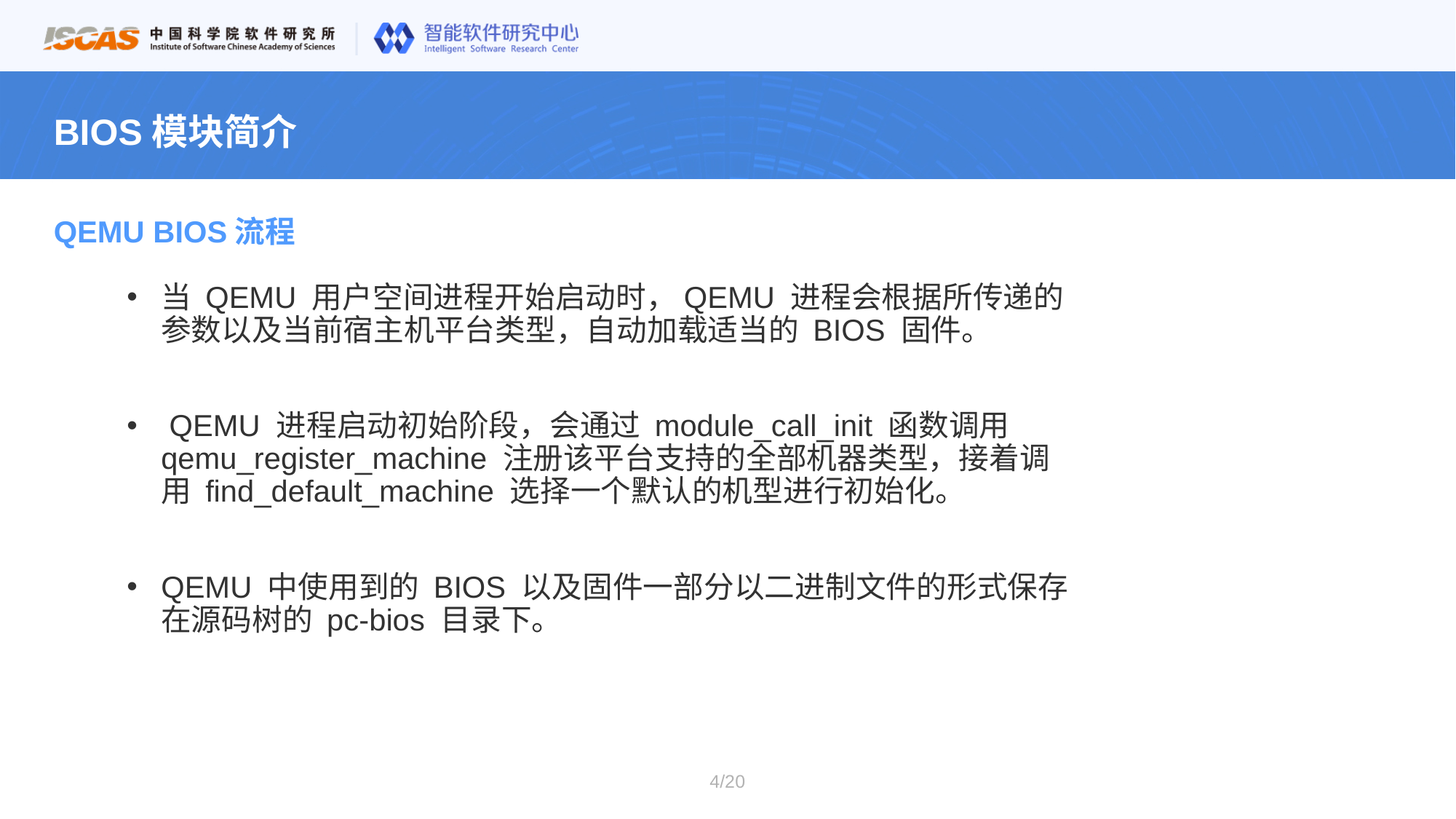

BIOS模块简介

QEMU BIOS流程
当 QEMU 用户空间进程开始启动时，QEMU 进程会根据所传递的参数以及当前宿主机平台类型，自动加载适当的 BIOS 固件。

 QEMU 进程启动初始阶段，会通过 module_call_init 函数调用 qemu_register_machine 注册该平台支持的全部机器类型，接着调用 find_default_machine 选择一个默认的机型进行初始化。

QEMU 中使用到的 BIOS 以及固件一部分以二进制文件的形式保存在源码树的 pc-bios 目录下。
4/20